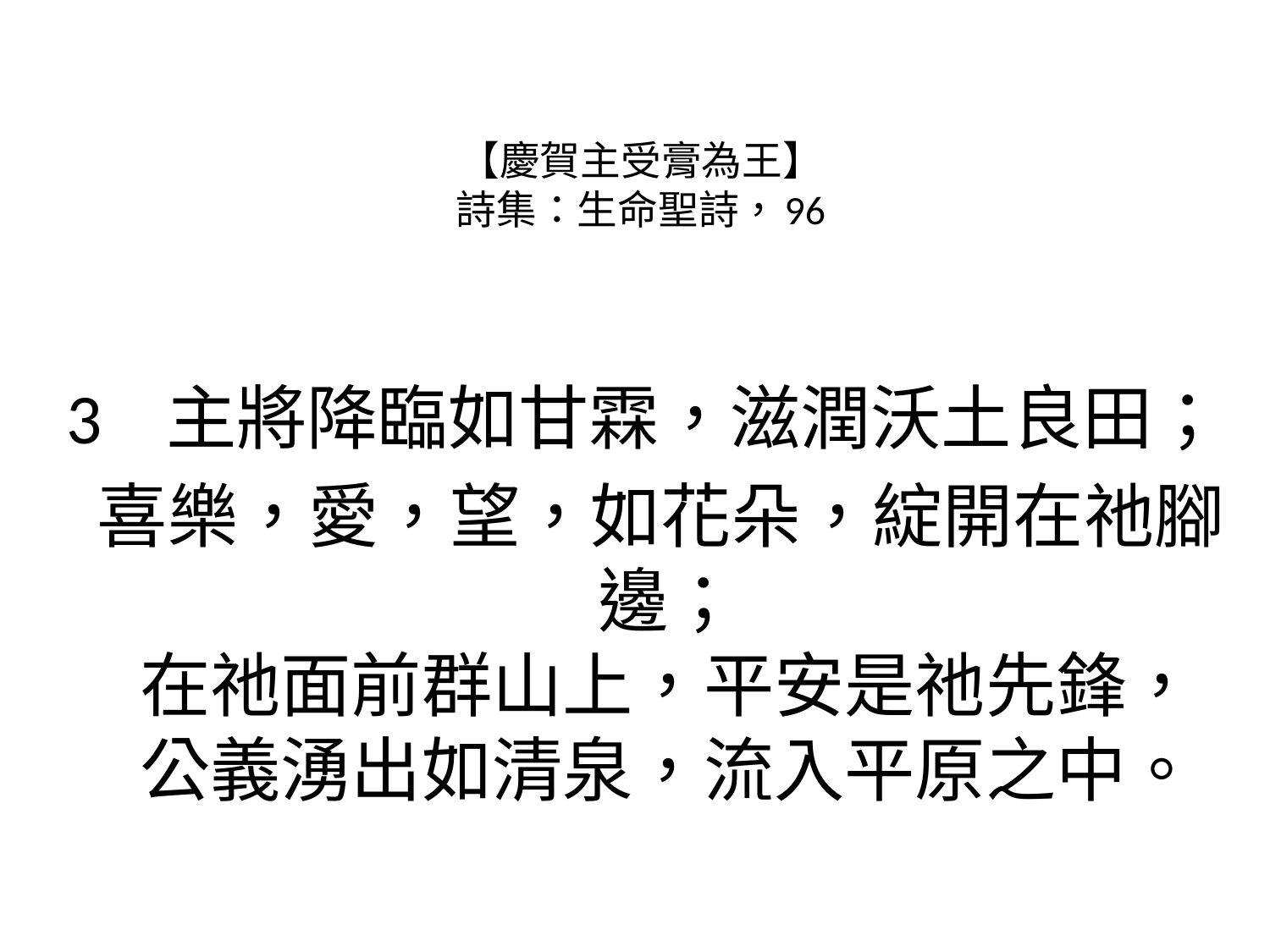

# 【慶賀主受膏為王】 詩集：生命聖詩，96
3   主將降臨如甘霖，滋潤沃土良田；
 喜樂，愛，望，如花朵，綻開在祂腳邊；
在祂面前群山上，平安是祂先鋒，
公義湧出如清泉，流入平原之中。